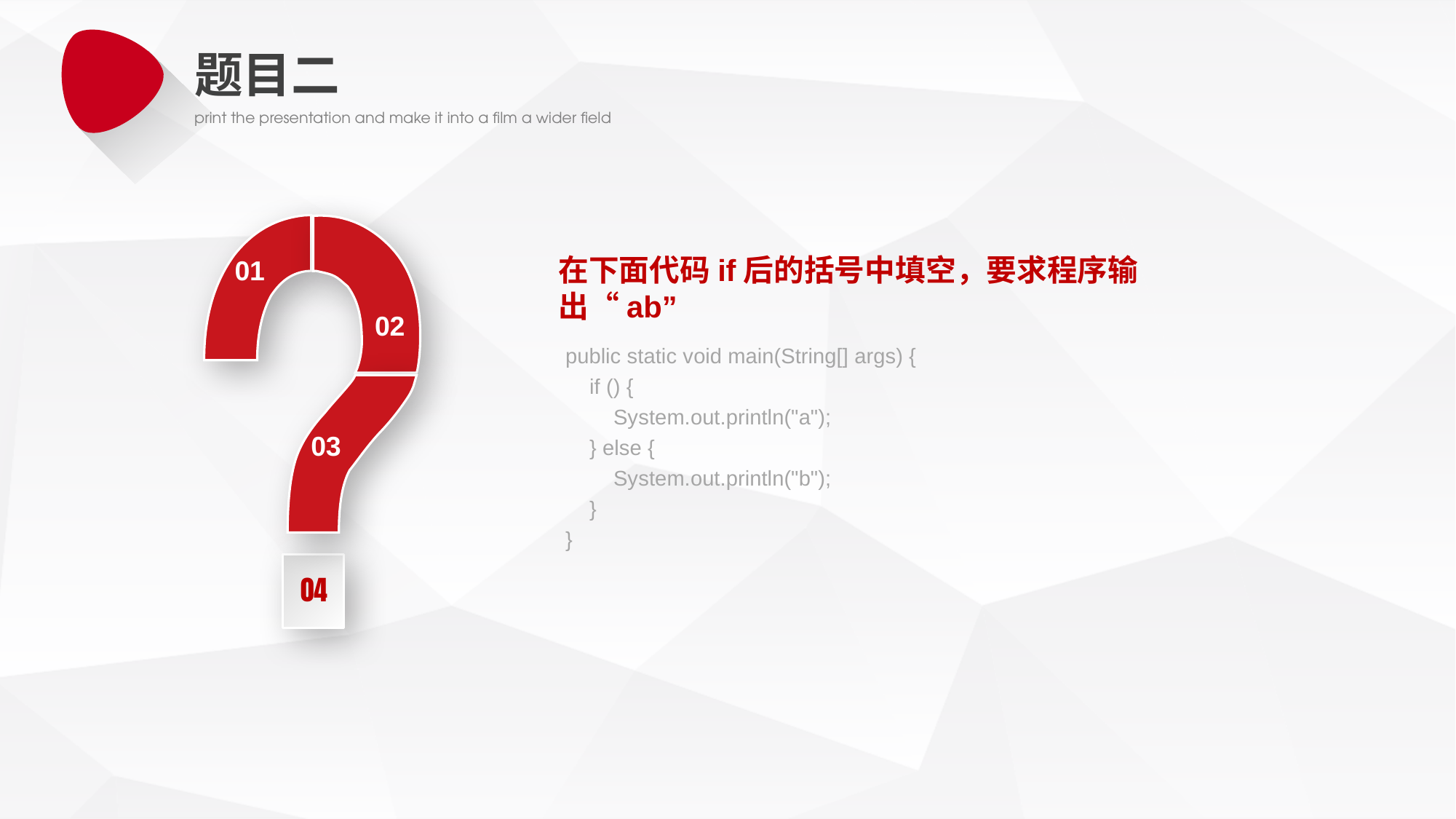

题目二
print the presentation and make it into a film a wider field

01
02
03
04
在下面代码if后的括号中填空，要求程序输出“ab”
    public static void main(String[] args) {
        if () {
            System.out.println("a");
        } else {
            System.out.println("b");
        }
    }